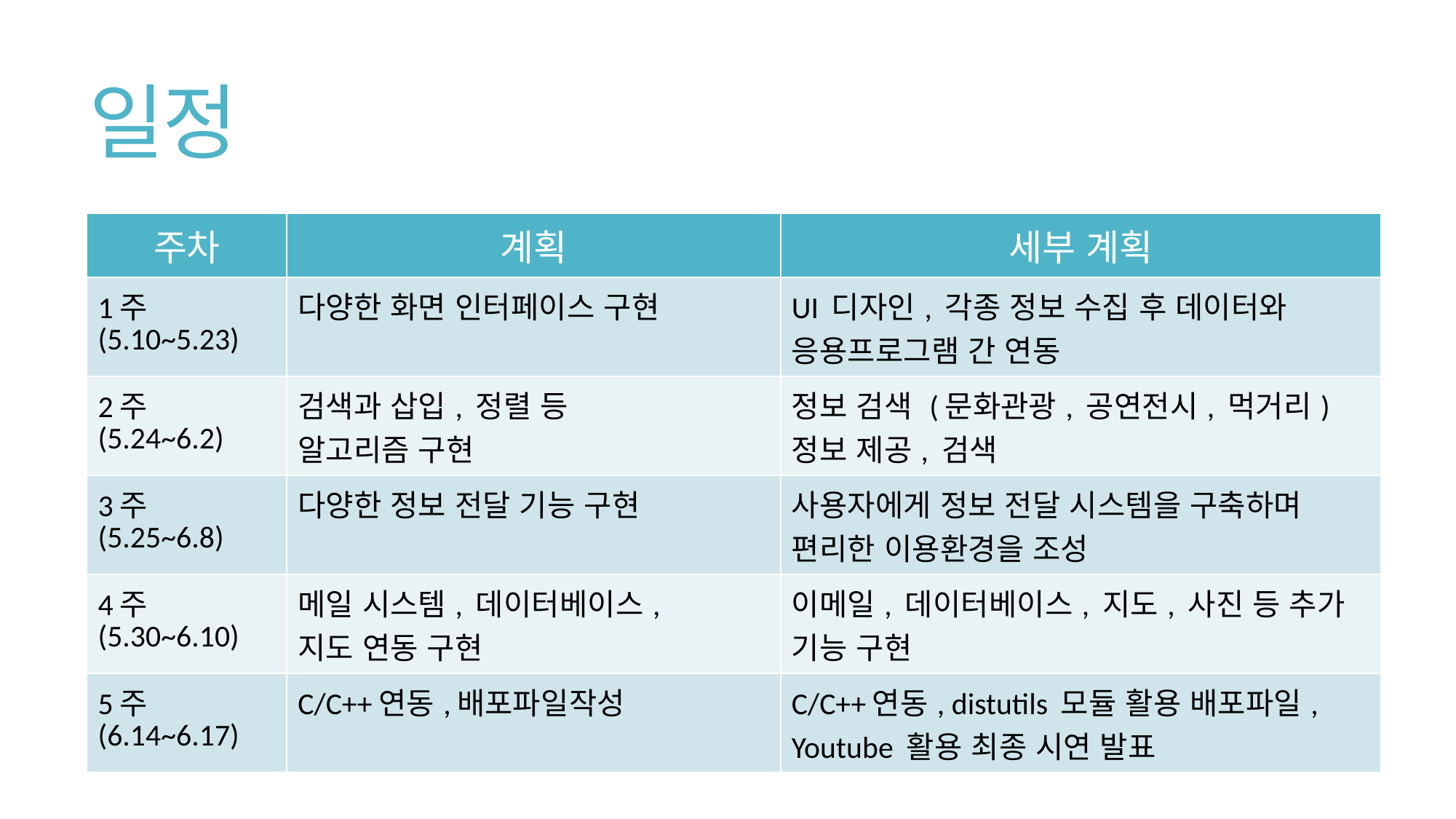

# 일정
| 주차 | 계획 | 세부 계획 |
| --- | --- | --- |
| 1주 (5.10~5.23) | 다양한 화면 인터페이스 구현 | UI 디자인, 각종 정보 수집 후 데이터와 응용프로그램 간 연동 |
| 2주 (5.24~6.2) | 검색과 삽입, 정렬 등 알고리즘 구현 | 정보 검색 (문화관광, 공연전시, 먹거리) 정보 제공, 검색 |
| 3주 (5.25~6.8) | 다양한 정보 전달 기능 구현 | 사용자에게 정보 전달 시스템을 구축하며 편리한 이용환경을 조성 |
| 4주 (5.30~6.10) | 메일 시스템, 데이터베이스, 지도 연동 구현 | 이메일, 데이터베이스, 지도, 사진 등 추가 기능 구현 |
| 5주 (6.14~6.17) | C/C++연동,배포파일작성 | C/C++연동, distutils 모듈 활용 배포파일, Youtube 활용 최종 시연 발표 |